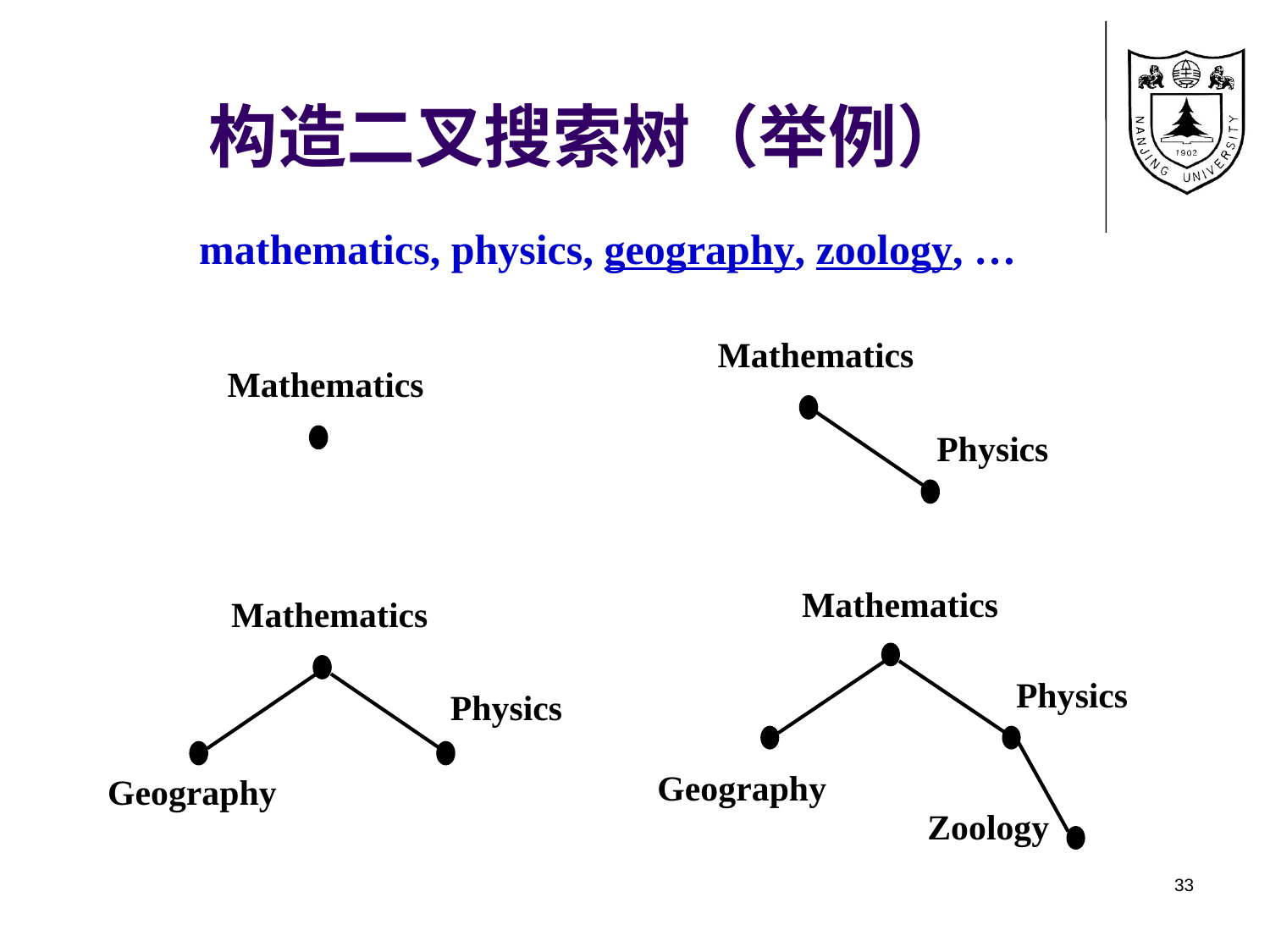

# 构造二叉搜索树（举例）
mathematics, physics, geography, zoology, …

Mathematics

Physics

Mathematics

Mathematics

Physics

Geography
Zoology

Mathematics

Physics

Geography
33